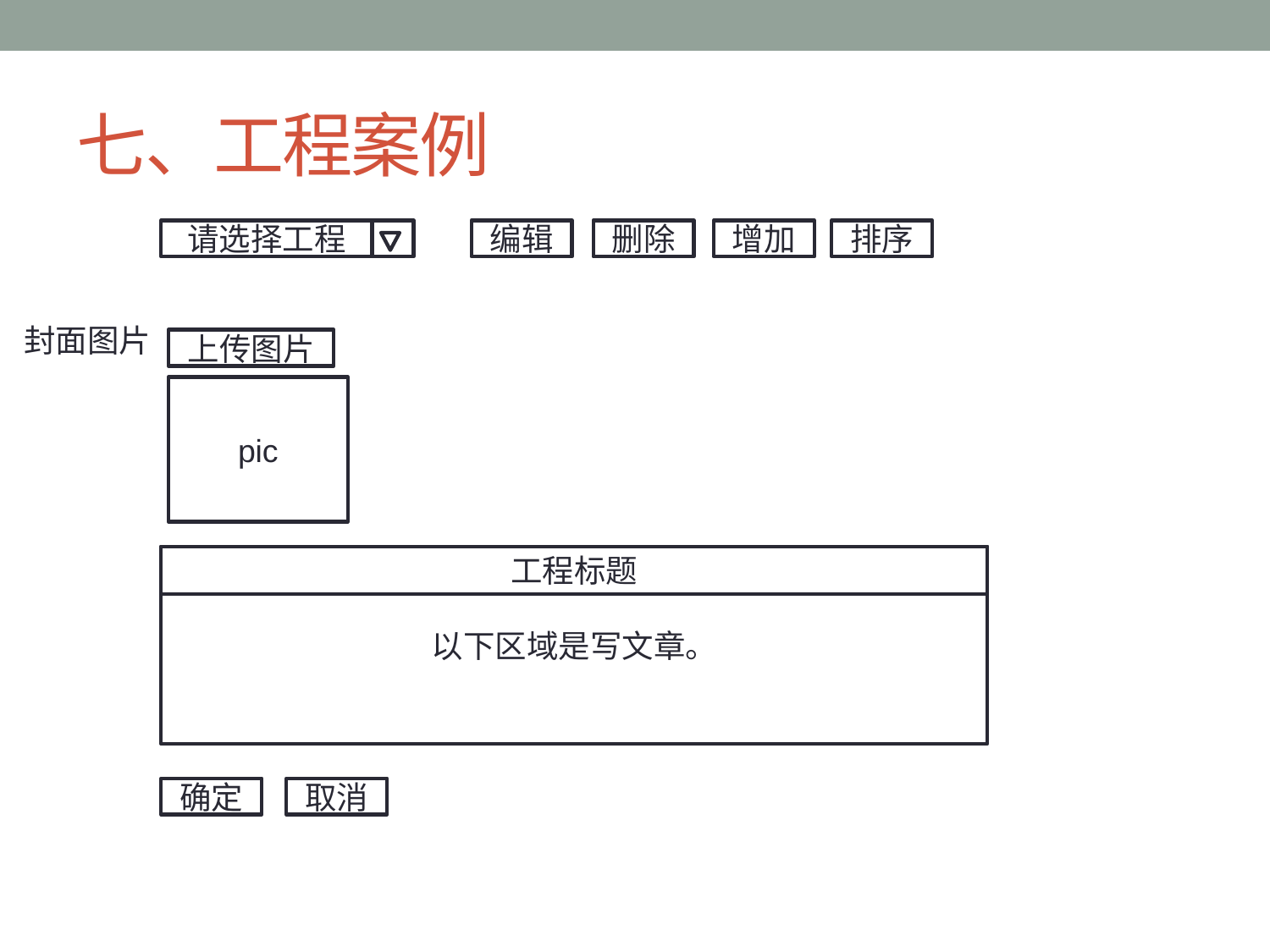

# 七、工程案例
请选择工程

编辑
删除
增加
排序

封面图片
上传图片
pic
以下区域是写文章。
工程标题
确定
取消